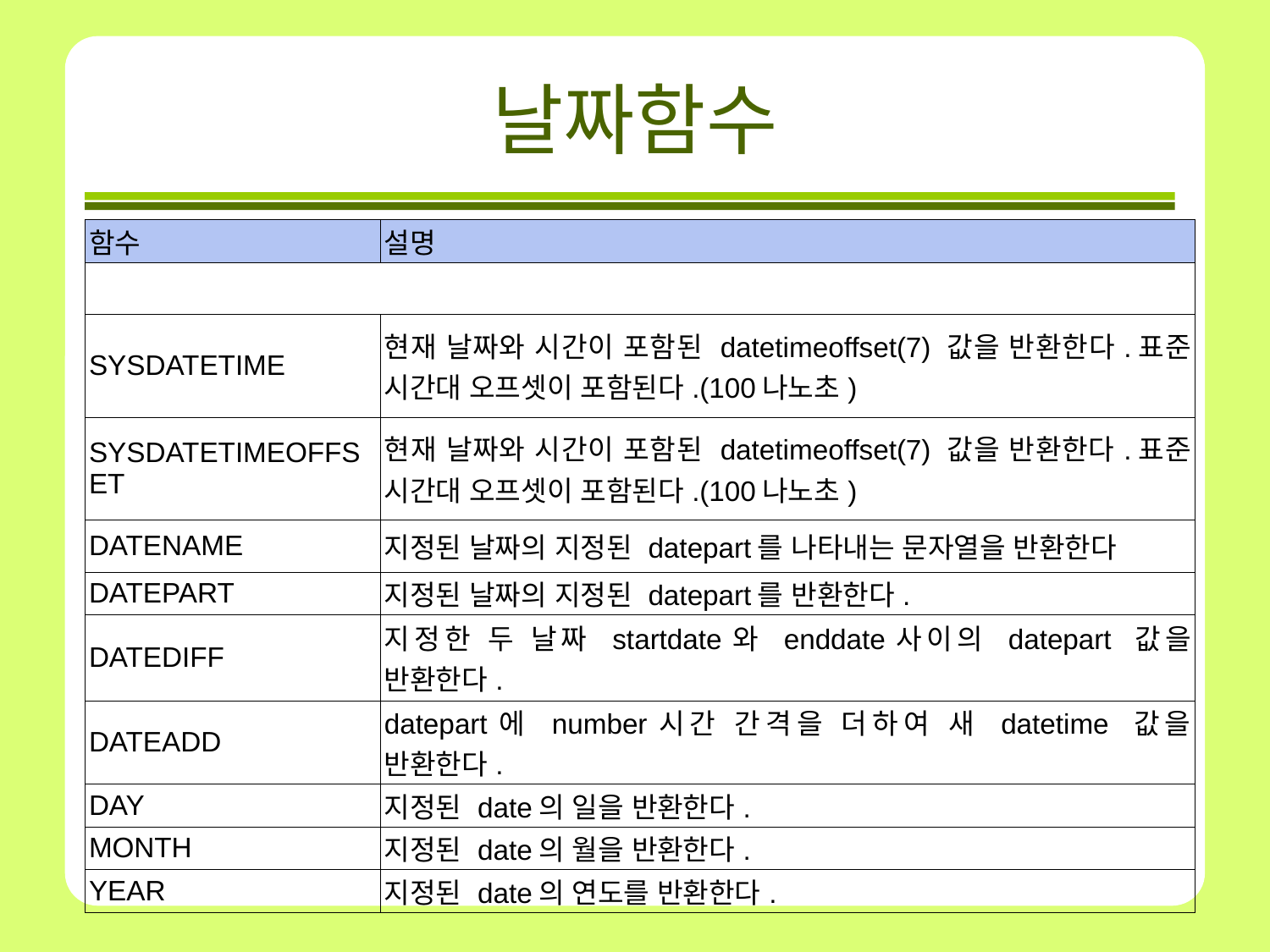

# 날짜함수
| 함수 | 설명 |
| --- | --- |
|  |  |
| SYSDATETIME | 현재 날짜와 시간이 포함된 datetimeoffset(7) 값을 반환한다.표준 시간대 오프셋이 포함된다.(100나노초) |
| SYSDATETIMEOFFSET | 현재 날짜와 시간이 포함된 datetimeoffset(7) 값을 반환한다.표준 시간대 오프셋이 포함된다.(100나노초) |
| DATENAME | 지정된 날짜의 지정된 datepart를 나타내는 문자열을 반환한다 |
| DATEPART | 지정된 날짜의 지정된 datepart를 반환한다. |
| DATEDIFF | 지정한 두 날짜 startdate와 enddate사이의 datepart 값을 반환한다. |
| DATEADD | datepart에 number시간 간격을 더하여 새 datetime 값을 반환한다. |
| DAY | 지정된 date의 일을 반환한다. |
| MONTH | 지정된 date의 월을 반환한다. |
| YEAR | 지정된 date의 연도를 반환한다. |